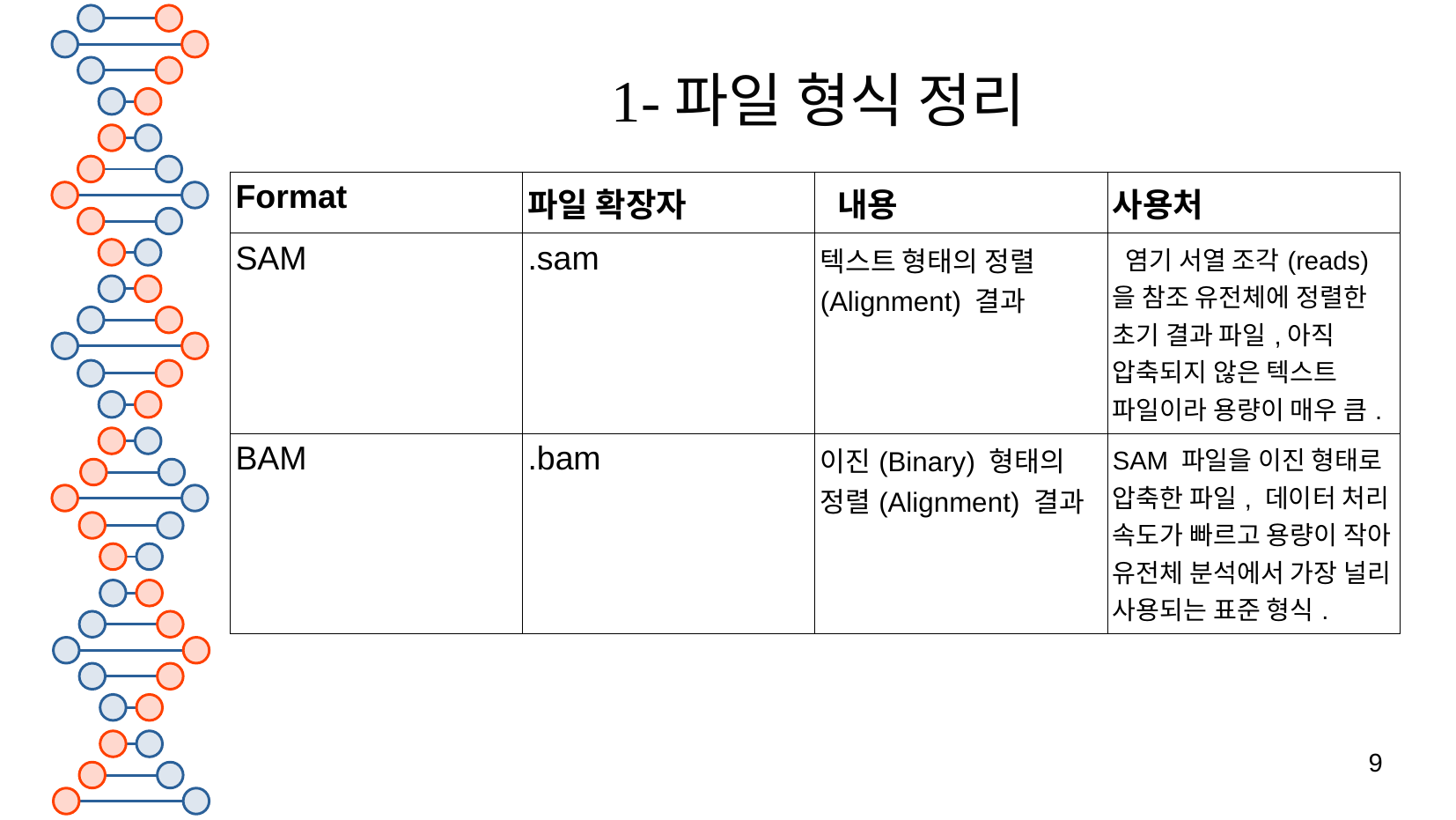

# 1-파일 형식 정리
| Format | 파일 확장자 | 내용 | 사용처 |
| --- | --- | --- | --- |
| SAM | .sam | 텍스트 형태의 정렬(Alignment) 결과 | 염기 서열 조각(reads)을 참조 유전체에 정렬한 초기 결과 파일,아직 압축되지 않은 텍스트 파일이라 용량이 매우 큼. |
| BAM | .bam | 이진(Binary) 형태의 정렬(Alignment) 결과 | SAM 파일을 이진 형태로 압축한 파일, 데이터 처리 속도가 빠르고 용량이 작아 유전체 분석에서 가장 널리 사용되는 표준 형식. |
9